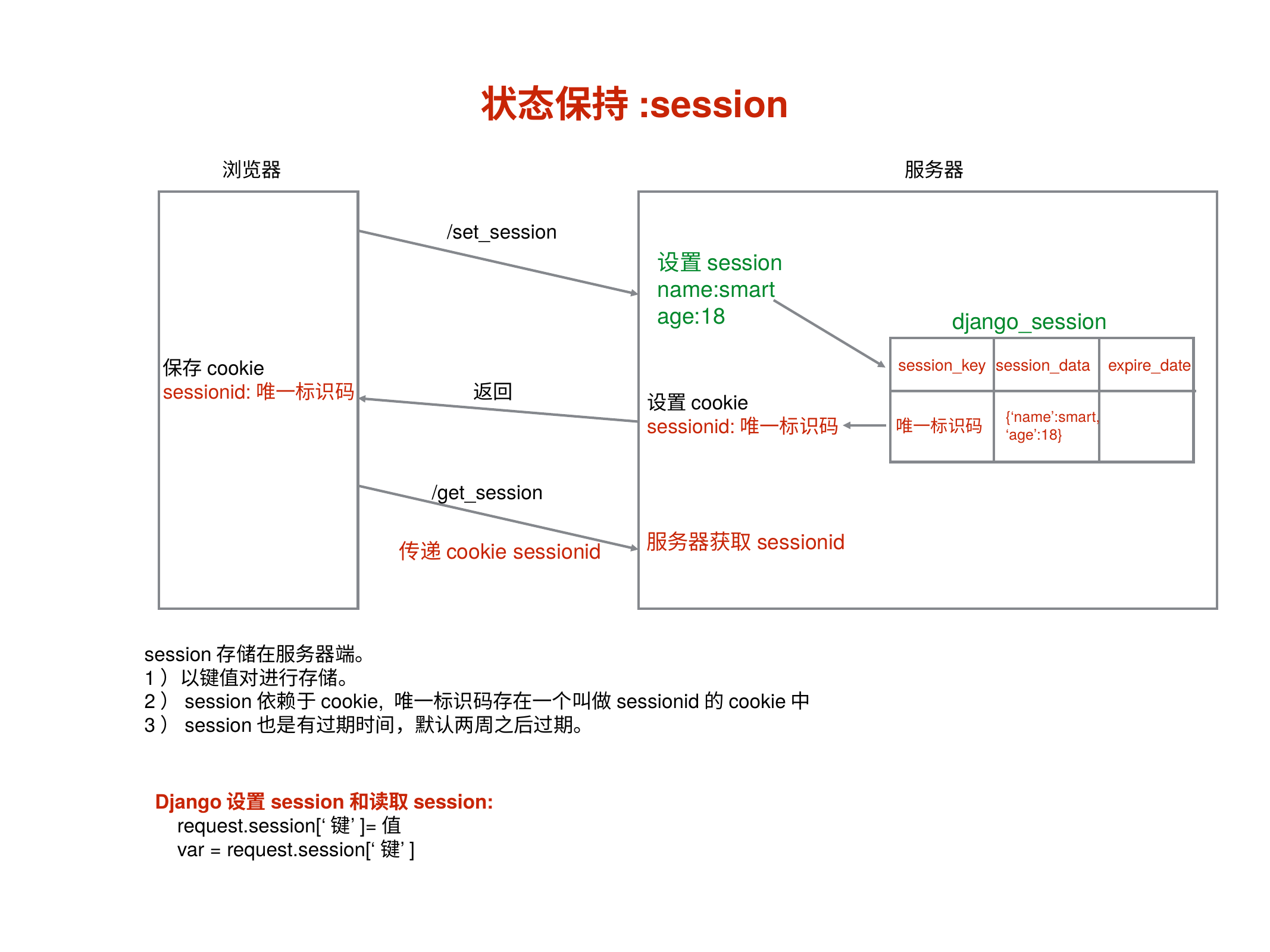

状态保持:session
浏览器
服务器

/set_session

设置session
name:smart
age:18

django_session

保存cookie
sessionid:唯一标识码
session_key
session_data
expire_date
返回
设置cookie
sessionid:唯一标识码

{‘name’:smart,
‘age’:18}
唯一标识码

/get_session

服务器获取sessionid
传递cookie sessionid
session存储在服务器端。
1）以键值对进行存储。
2）session依赖于cookie, 唯一标识码存在一个叫做sessionid的cookie中
3）session也是有过期时间，默认两周之后过期。
Django设置session和读取session:
request.session[‘键’]=值
var = request.session[‘键’]